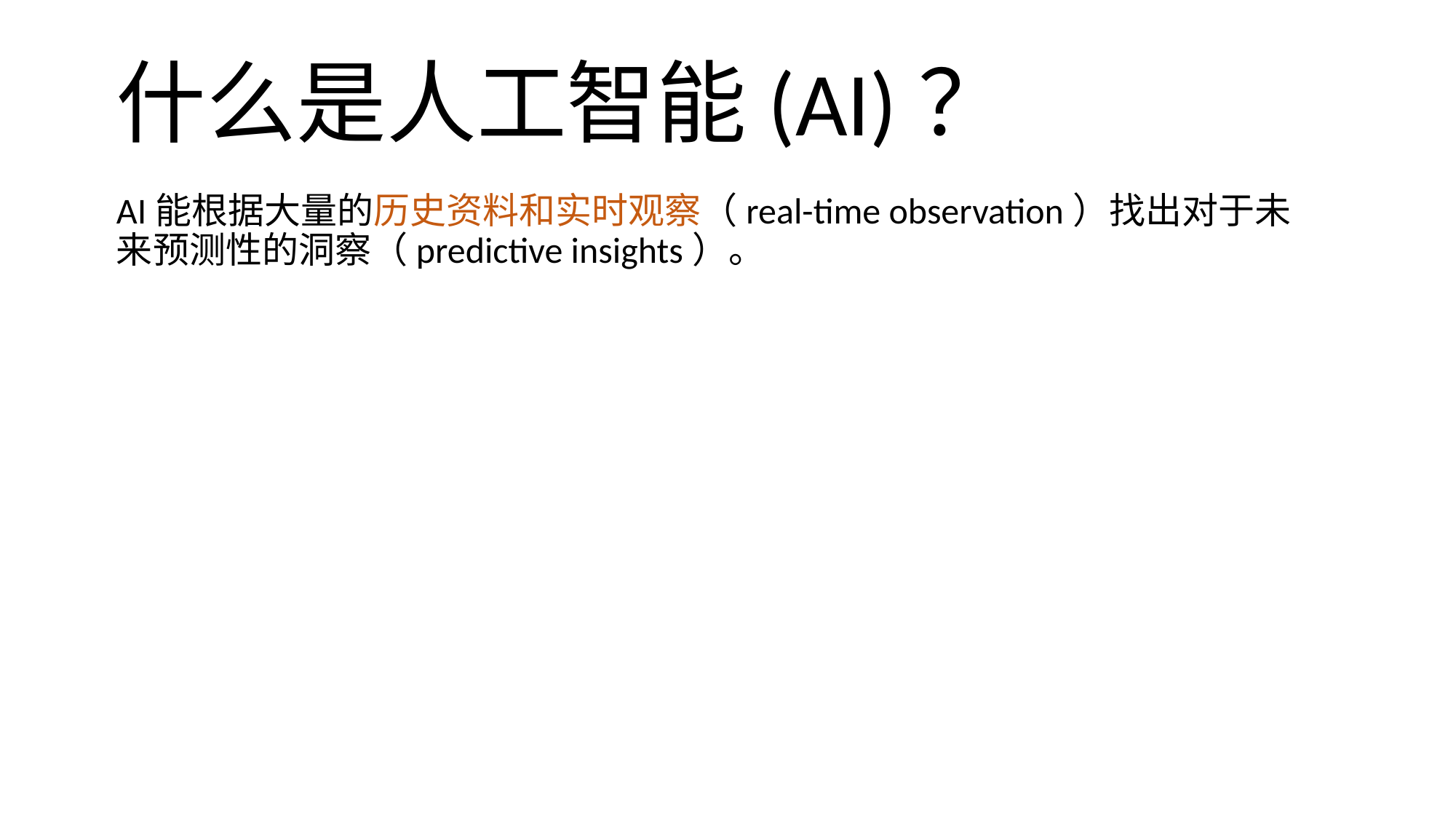

# 什么是人工智能(AI)？
AI能根据大量的历史资料和实时观察（real-time observation）找出对于未来预测性的洞察（predictive insights）。